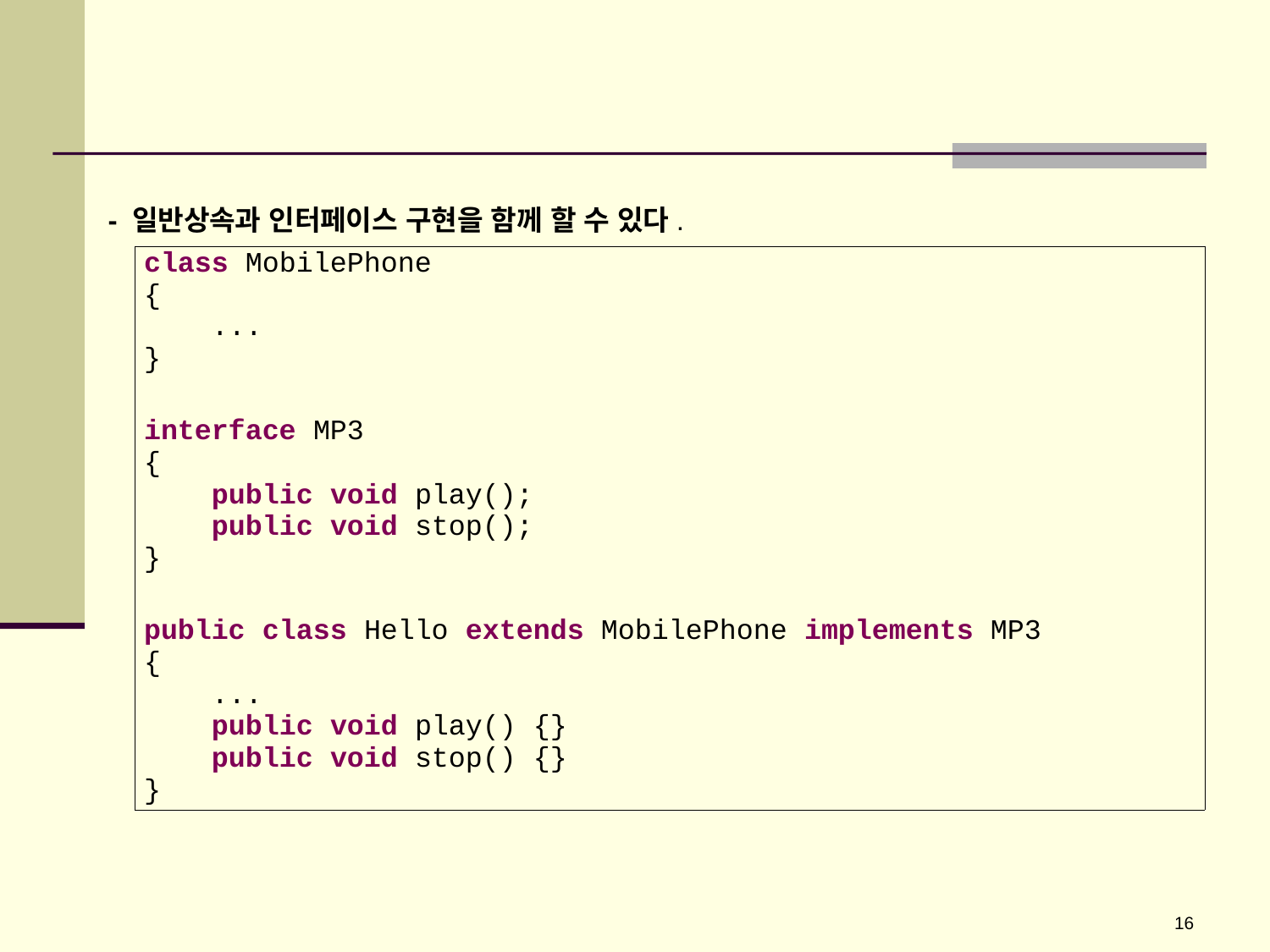

#
- 일반상속과 인터페이스 구현을 함께 할 수 있다.

| class MobilePhone { ... } interface MP3 { public void play(); public void stop(); } public class Hello extends MobilePhone implements MP3 { ... public void play() {} public void stop() {} } |
| --- |
16